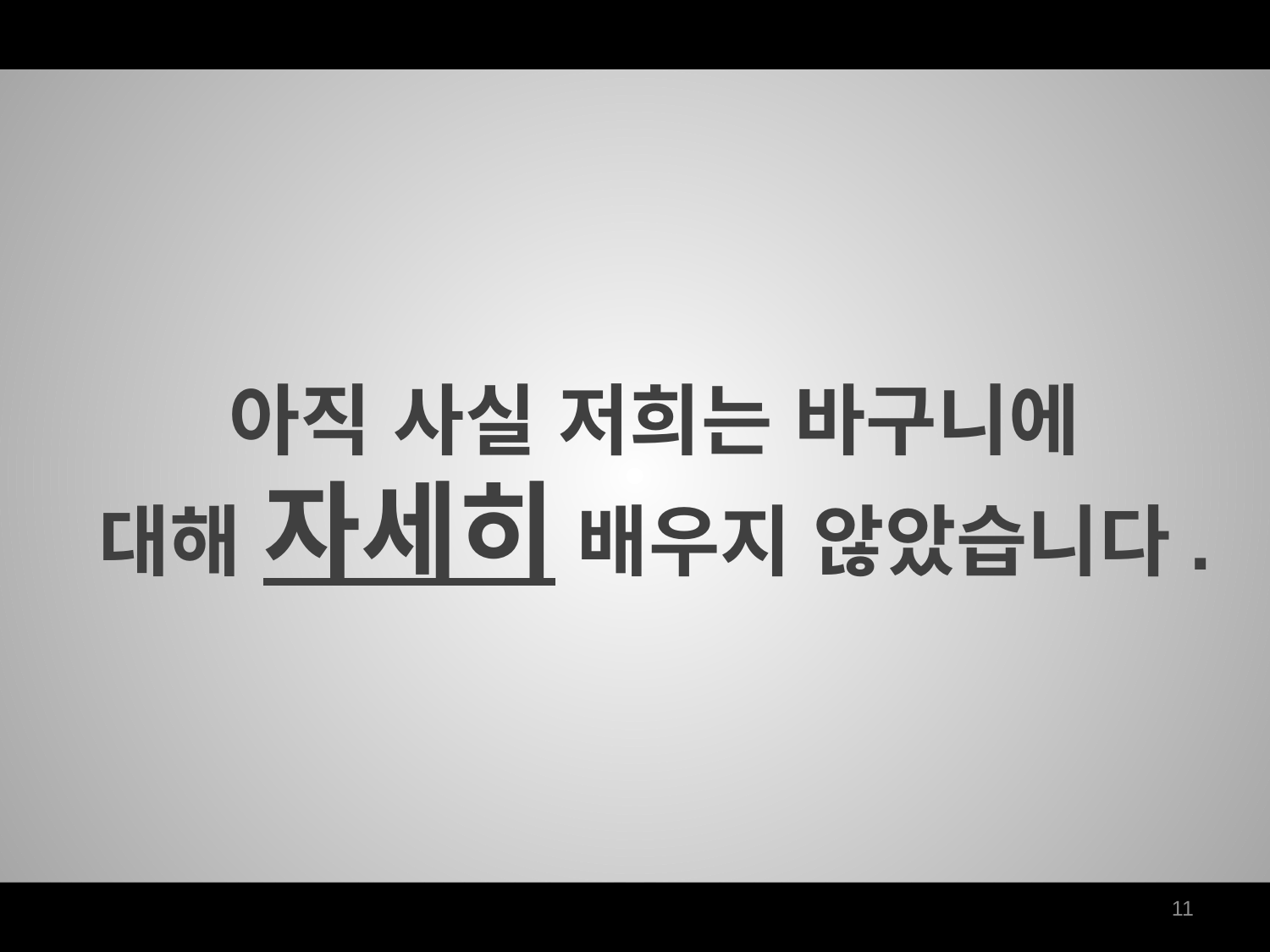

아직 사실 저희는 바구니에
대해 자세히 배우지 않았습니다.
11